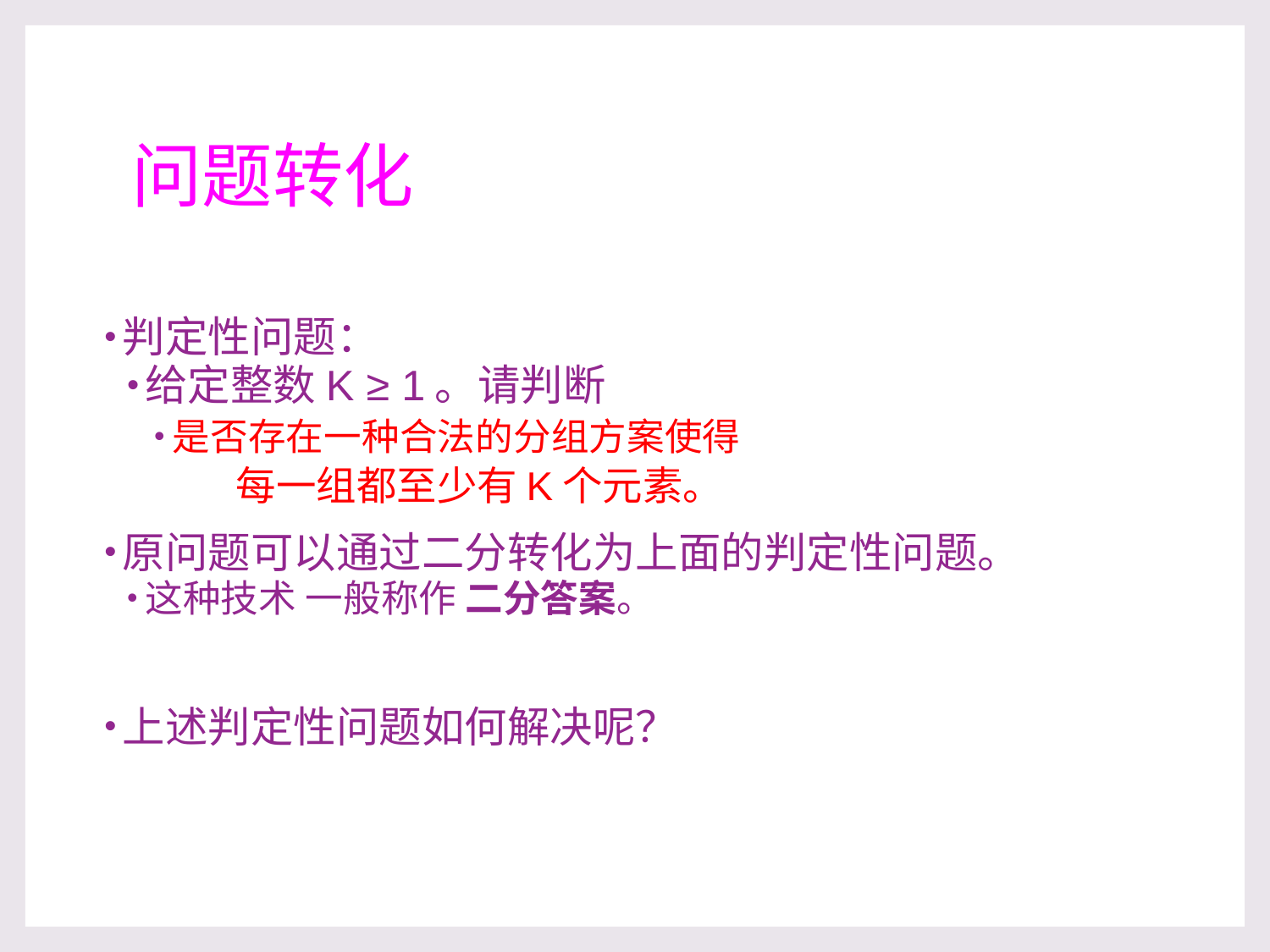

# 问题转化
判定性问题：
给定整数K ≥ 1。请判断
是否存在一种合法的分组方案使得
		每一组都至少有K个元素。
原问题可以通过二分转化为上面的判定性问题。
这种技术 一般称作 二分答案。

上述判定性问题如何解决呢？